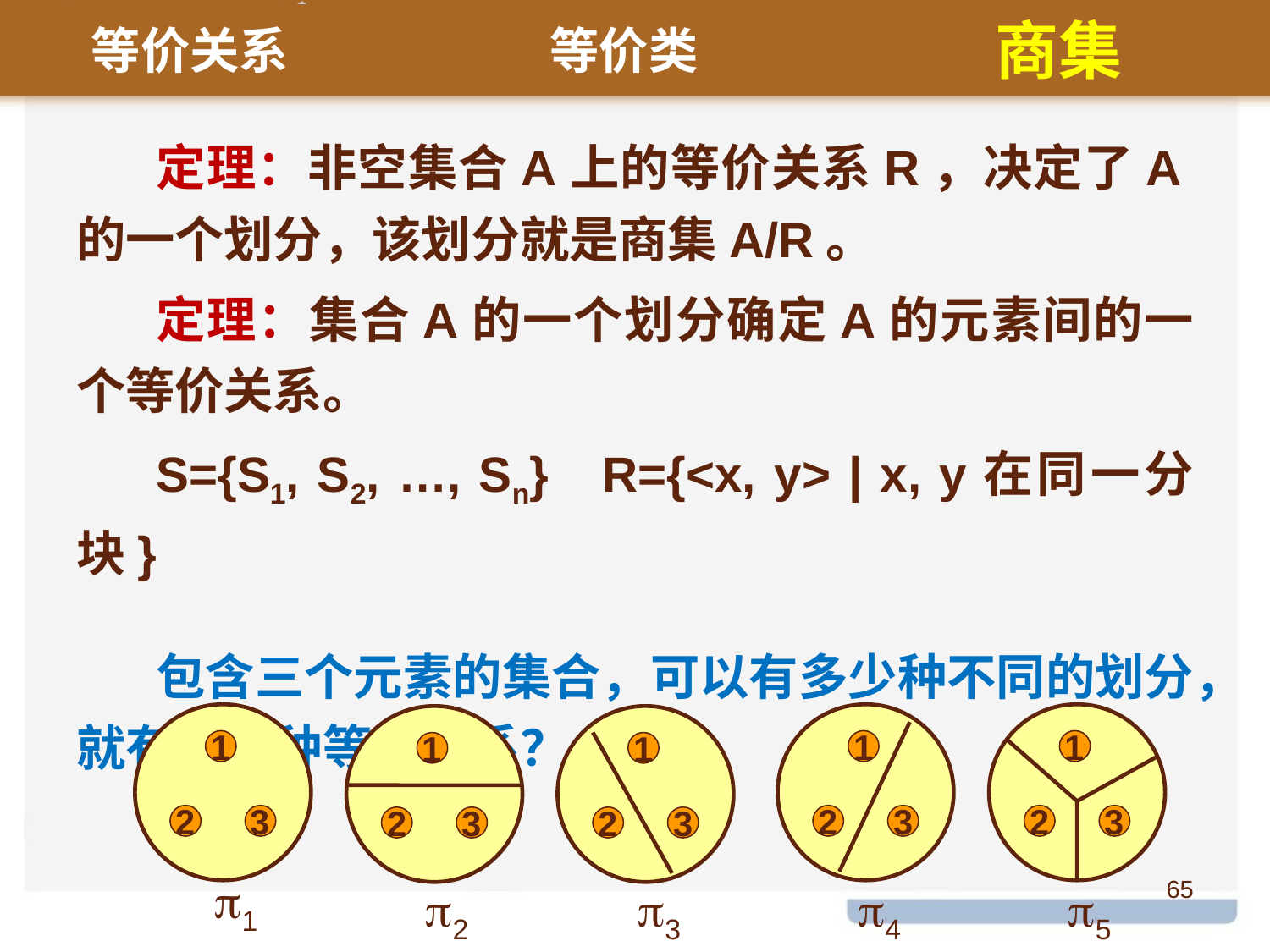

等价关系
等价类
商集
定理：非空集合A上的等价关系R，决定了A的一个划分，该划分就是商集A/R。
定理：集合A的一个划分确定A的元素间的一个等价关系。
S={S1, S2, …, Sn}   R={<x, y> | x, y在同一分块}
包含三个元素的集合，可以有多少种不同的划分，就有多少种等价关系？
5种

1
2
3
π1

1
2
3

π4

1
2
3

π5

1
2
3

π2

1
2
3

π3
65